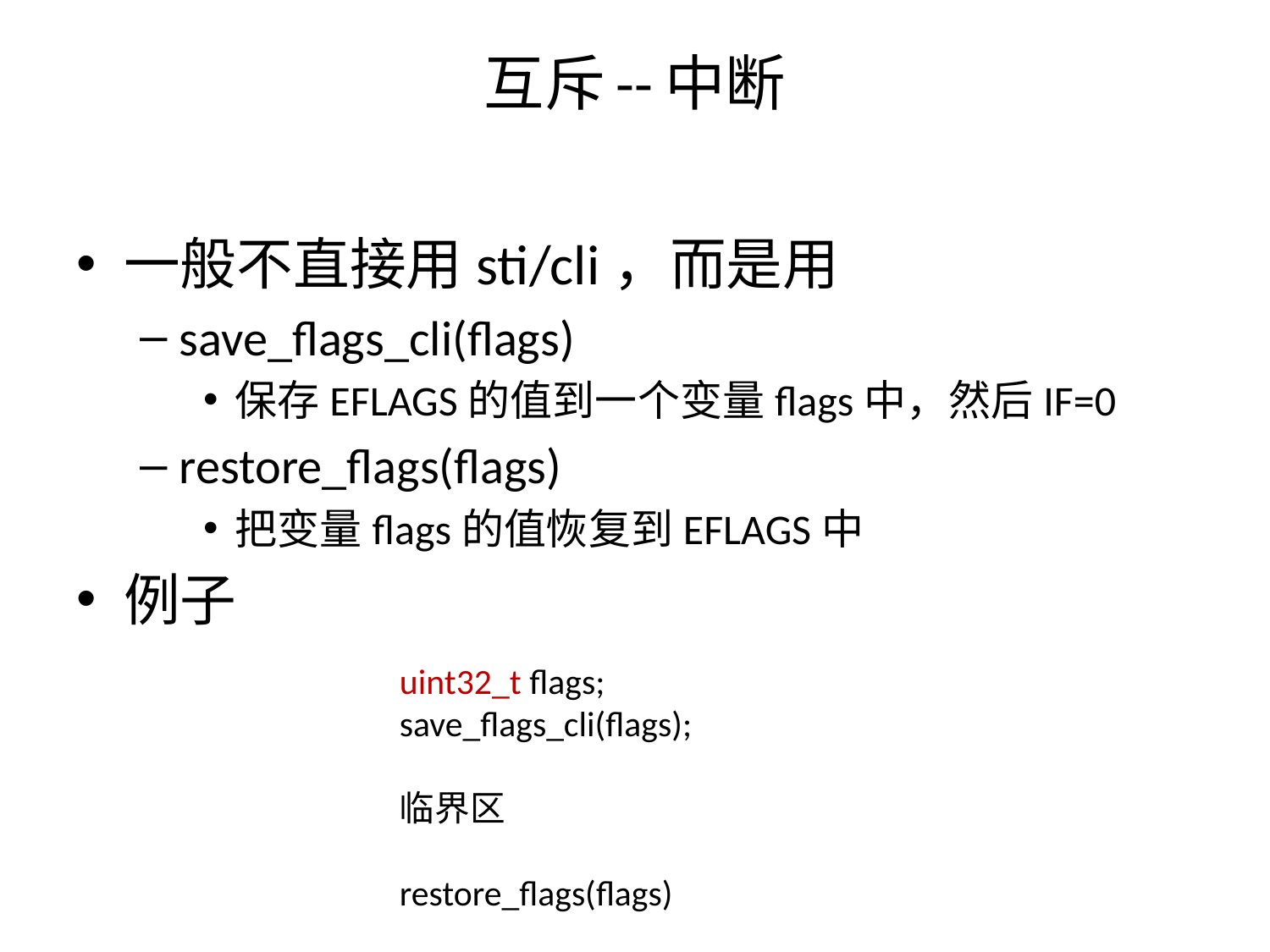

# 互斥--中断
一般不直接用sti/cli，而是用
save_flags_cli(flags)
保存EFLAGS的值到一个变量flags中，然后IF=0
restore_flags(flags)
把变量flags的值恢复到EFLAGS中
例子
uint32_t flags;
save_flags_cli(flags);

临界区

restore_flags(flags)